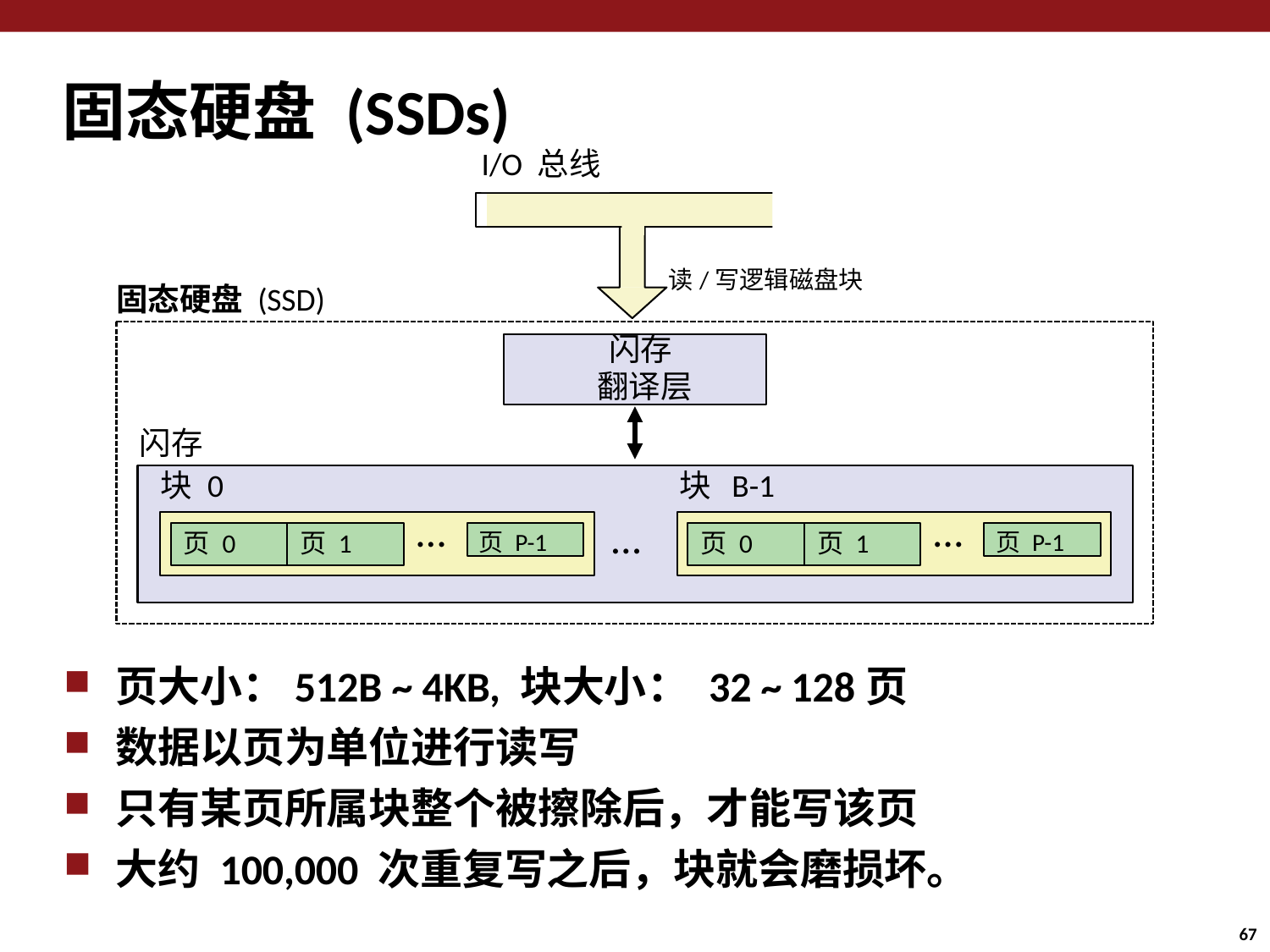

# 固态硬盘 (SSDs)
I/O 总线

读/写逻辑磁盘块
固态硬盘 (SSD)

闪存
       翻译层

闪存

块 0
块 B-1

…
…
…

页 P-1

页 P-1
页 0
页 1
页 0
页 1
页大小：512B ~ 4KB, 块大小： 32 ~ 128页
数据以页为单位进行读写
只有某页所属块整个被擦除后，才能写该页
大约 100,000 次重复写之后，块就会磨损坏。
67